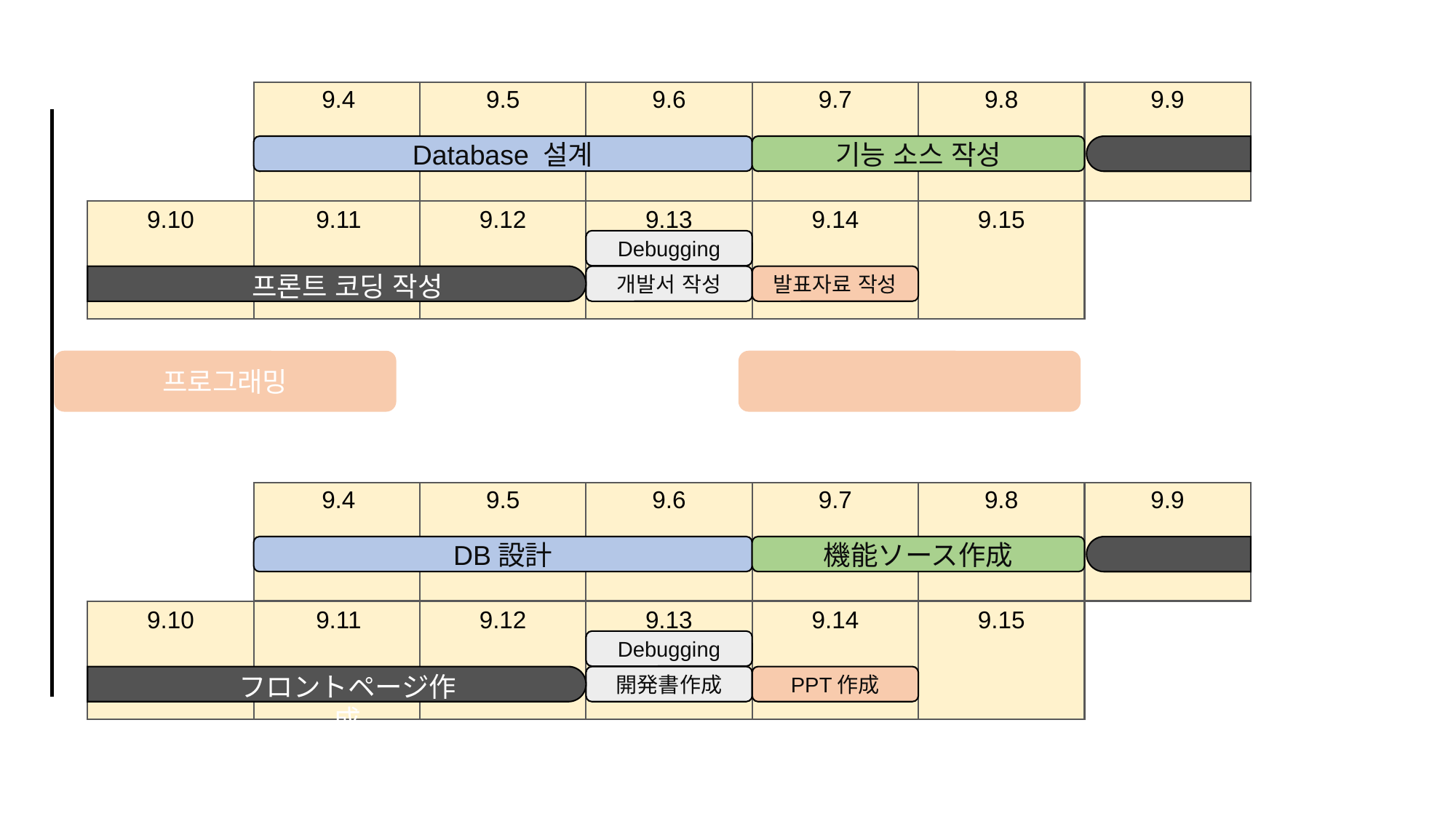

9.4
9.5
9.6
9.7
9.8
9.9

Database 설계
기능 소스 작성
9.10
9.11
9.12
9.13
9.14
9.15

Debugging
프론트 코딩 작성
개발서 작성
발표자료 작성
프로그래밍

9.4
9.5
9.6
9.7
9.8
9.9

DB設計
機能ソース作成
9.10
9.11
9.12
9.13
9.14
9.15

Debugging
フロントページ作成
開発書作成
PPT作成